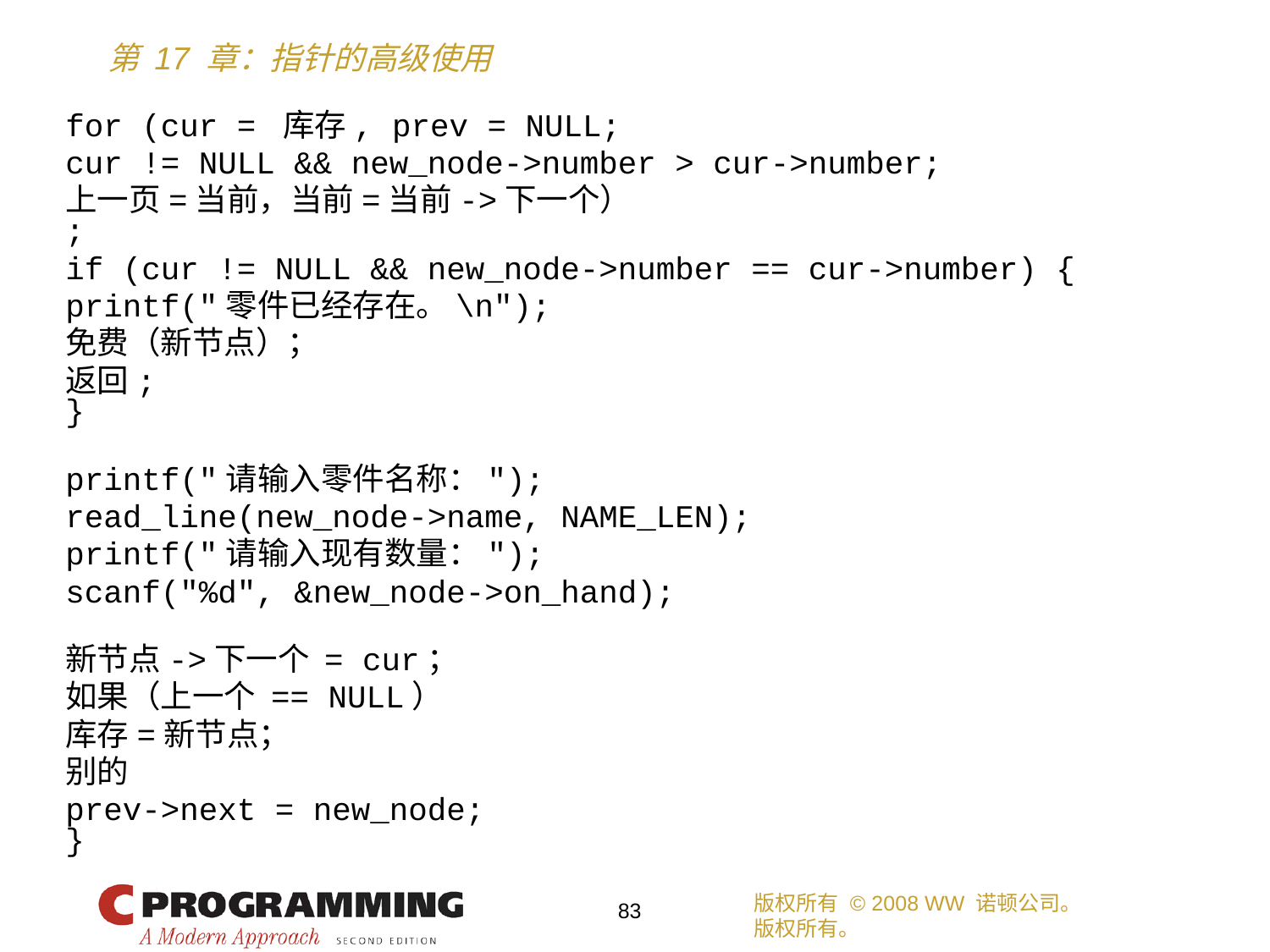

for (cur = 库存, prev = NULL;
cur != NULL && new_node->number > cur->number;
上一页=当前，当前=当前->下一个）
;
if (cur != NULL && new_node->number == cur->number) {
printf("零件已经存在。\n");
免费（新节点）；
返回;
}

printf("请输入零件名称：");
read_line(new_node->name, NAME_LEN);
printf("请输入现有数量：");
scanf("%d", &new_node->on_hand);

新节点->下一个 = cur；
如果（上一个 == NULL）
库存=新节点；
别的
prev->next = new_node;
}
版权所有 © 2008 WW 诺顿公司。
版权所有。
83